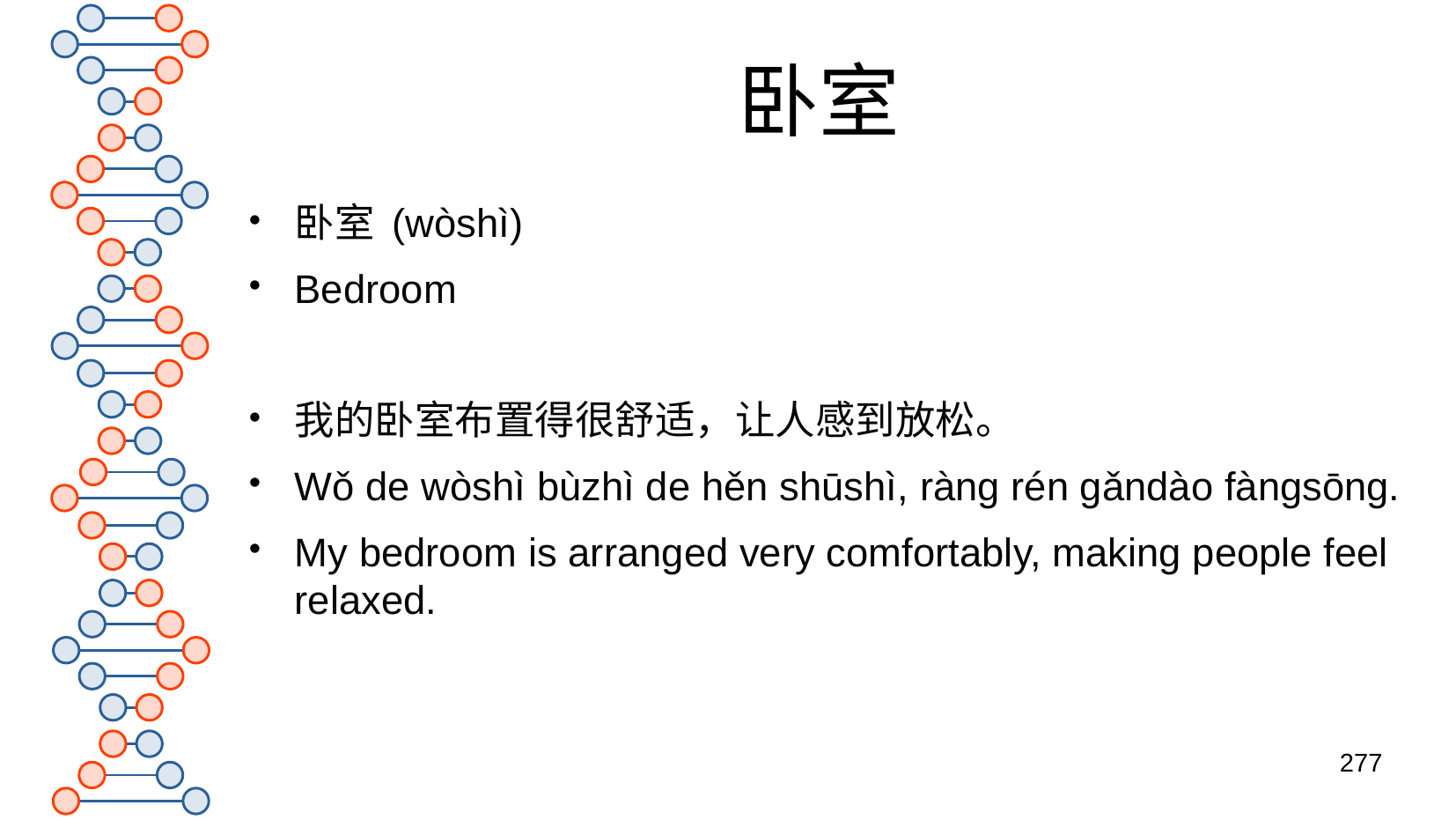

# 卧室
卧室 (wòshì)
Bedroom

我的卧室布置得很舒适，让人感到放松。
Wǒ de wòshì bùzhì de hěn shūshì, ràng rén gǎndào fàngsōng.
My bedroom is arranged very comfortably, making people feel relaxed.

277